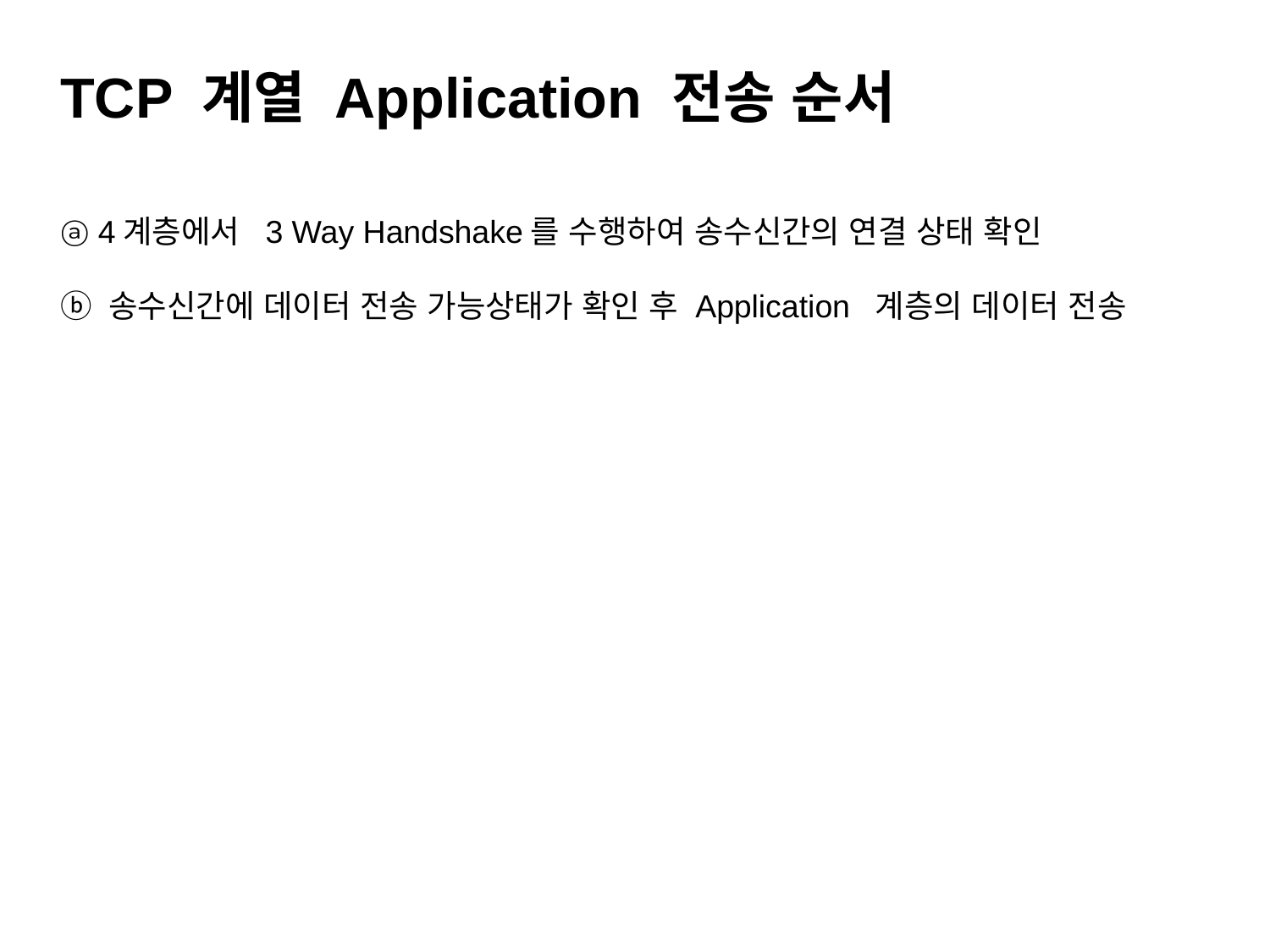

# TCP 계열 Application 전송 순서
ⓐ 4계층에서  3 Way Handshake를 수행하여 송수신간의 연결 상태 확인
ⓑ 송수신간에 데이터 전송 가능상태가 확인 후 Application  계층의 데이터 전송